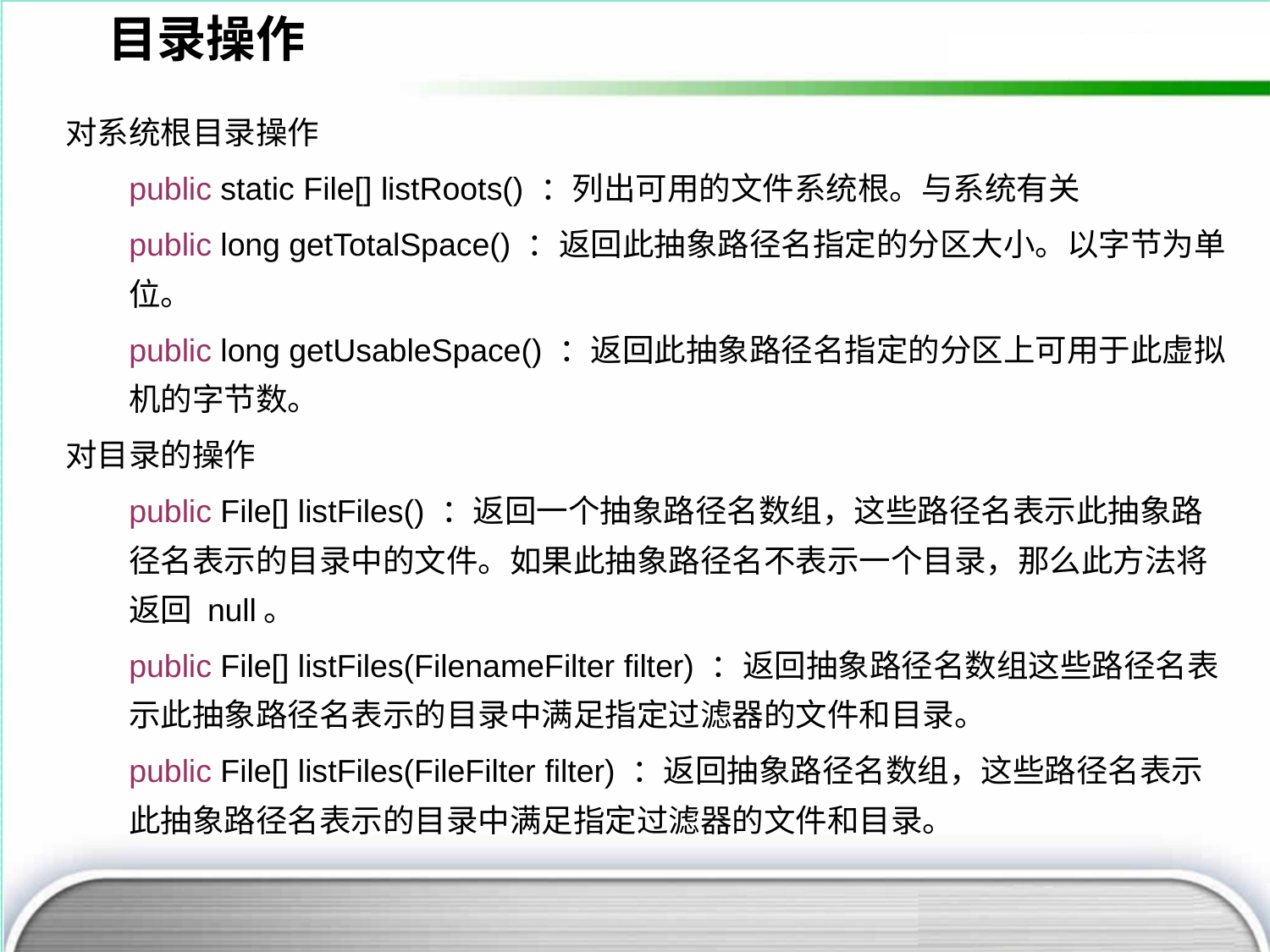

目录操作
对系统根目录操作
public static File[] listRoots() ：列出可用的文件系统根。与系统有关
public long getTotalSpace() ：返回此抽象路径名指定的分区大小。以字节为单位。
public long getUsableSpace() ：返回此抽象路径名指定的分区上可用于此虚拟机的字节数。
对目录的操作
public File[] listFiles() ：返回一个抽象路径名数组，这些路径名表示此抽象路径名表示的目录中的文件。如果此抽象路径名不表示一个目录，那么此方法将返回 null。
public File[] listFiles(FilenameFilter filter) ：返回抽象路径名数组这些路径名表示此抽象路径名表示的目录中满足指定过滤器的文件和目录。
public File[] listFiles(FileFilter filter) ：返回抽象路径名数组，这些路径名表示此抽象路径名表示的目录中满足指定过滤器的文件和目录。